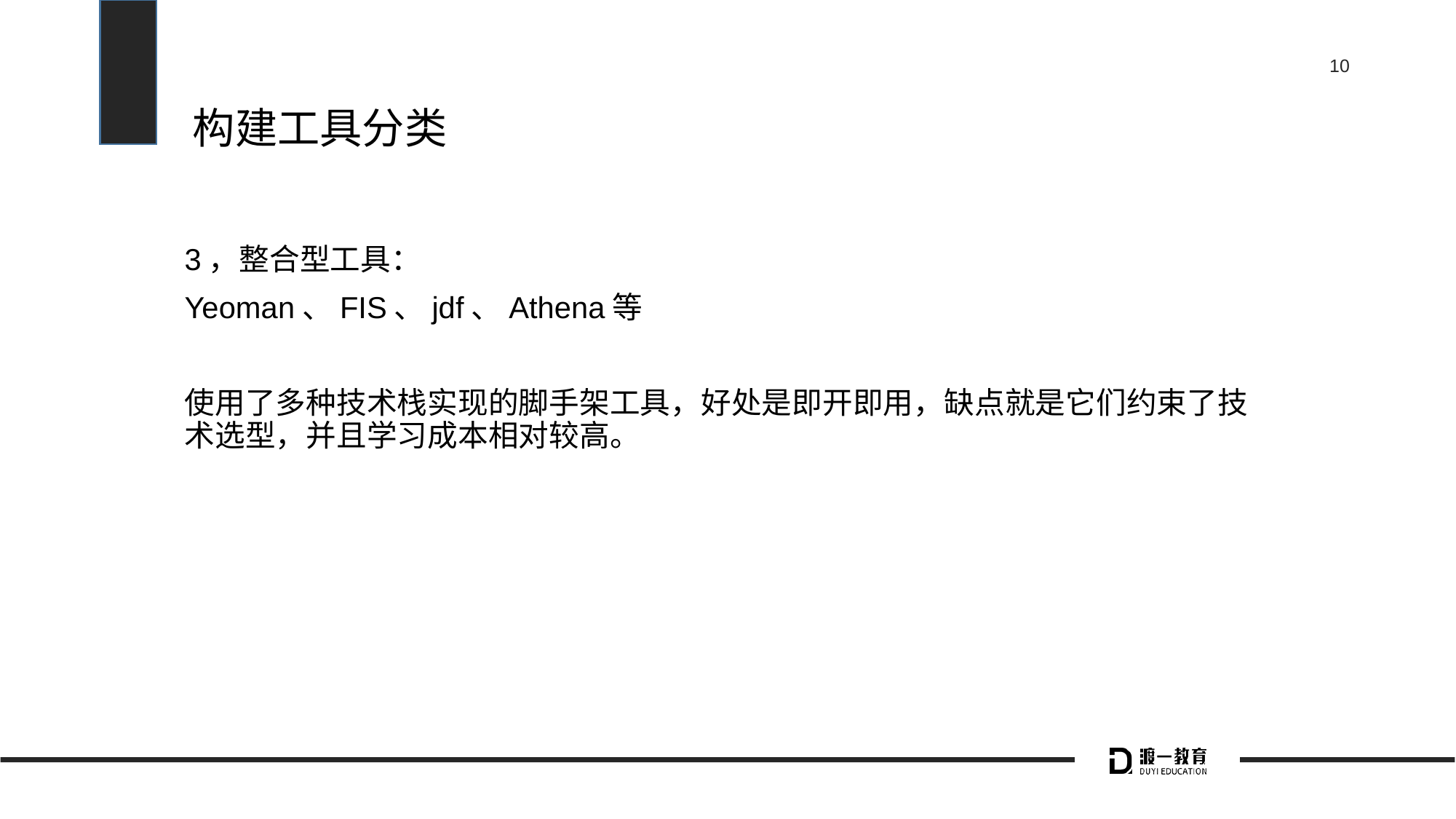

# 构建工具分类

3，整合型工具：
Yeoman、FIS、jdf、Athena等

使用了多种技术栈实现的脚手架工具，好处是即开即用，缺点就是它们约束了技术选型，并且学习成本相对较高。